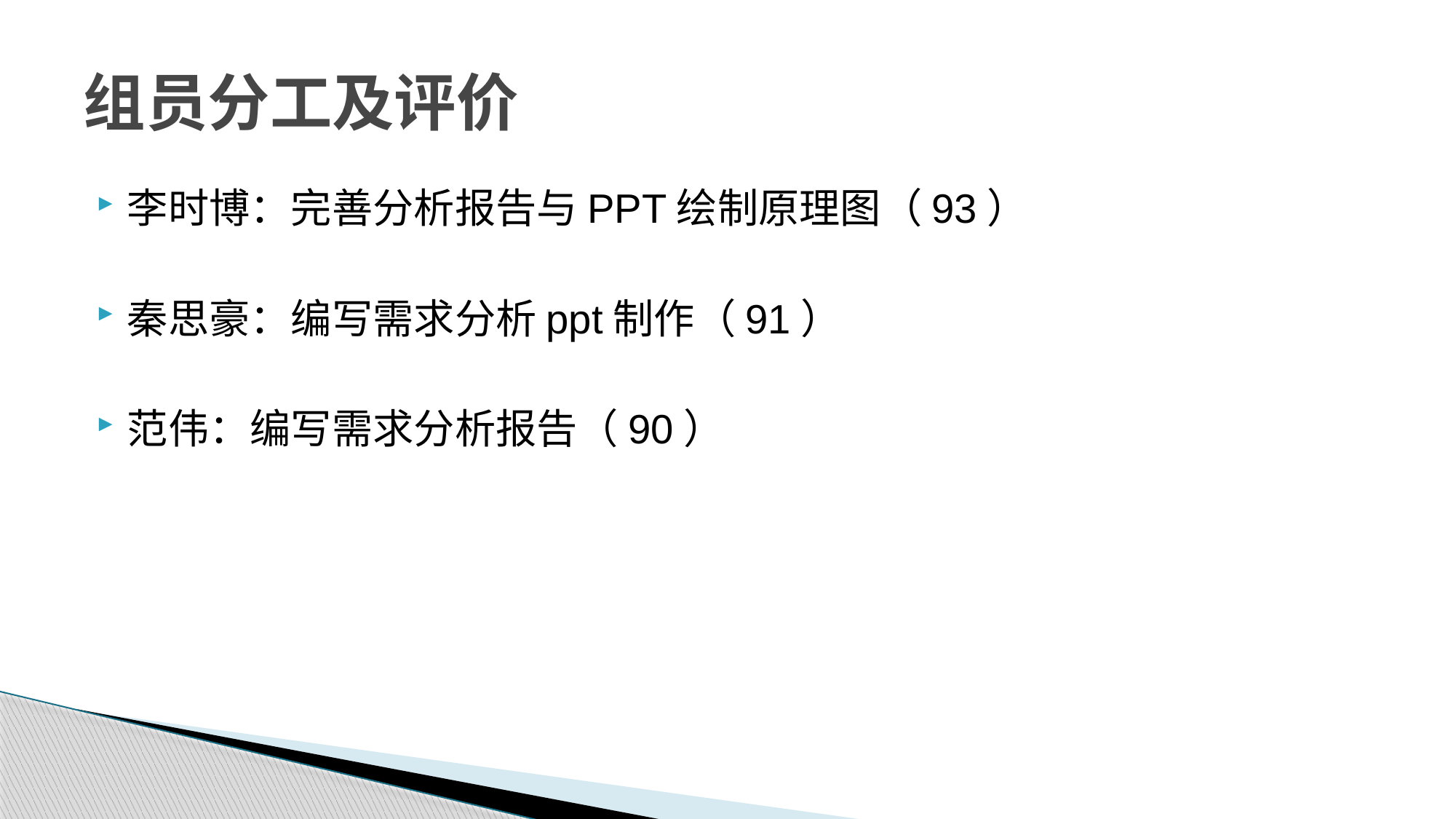

# 组员分工及评价
李时博：完善分析报告与PPT绘制原理图（93）

秦思豪：编写需求分析ppt制作（91）

范伟：编写需求分析报告（90）